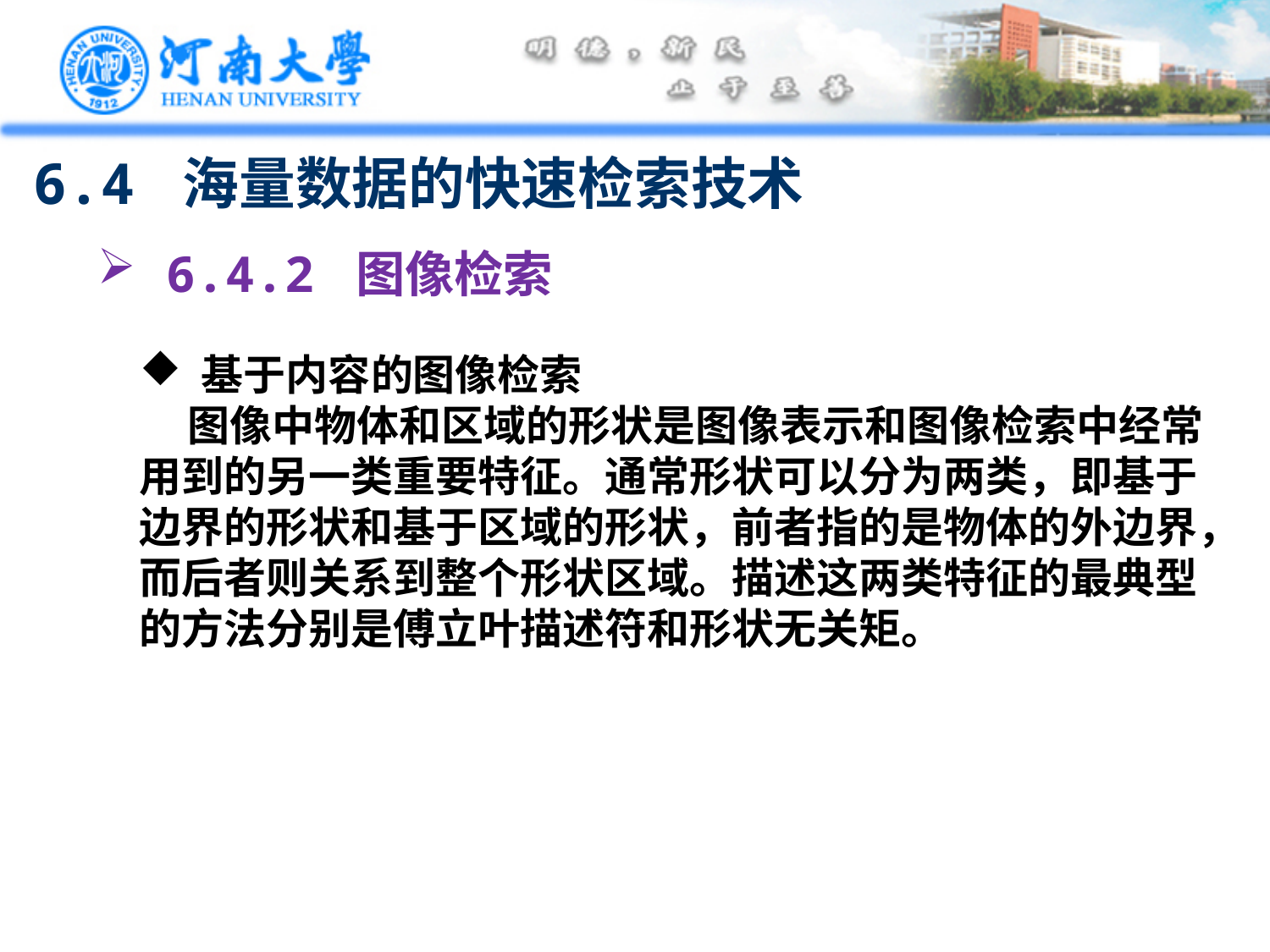

6.4 海量数据的快速检索技术
 6.4.2 图像检索
 基于内容的图像检索
    图像中物体和区域的形状是图像表示和图像检索中经常用到的另一类重要特征。通常形状可以分为两类，即基于边界的形状和基于区域的形状，前者指的是物体的外边界，而后者则关系到整个形状区域。描述这两类特征的最典型的方法分别是傅立叶描述符和形状无关矩。